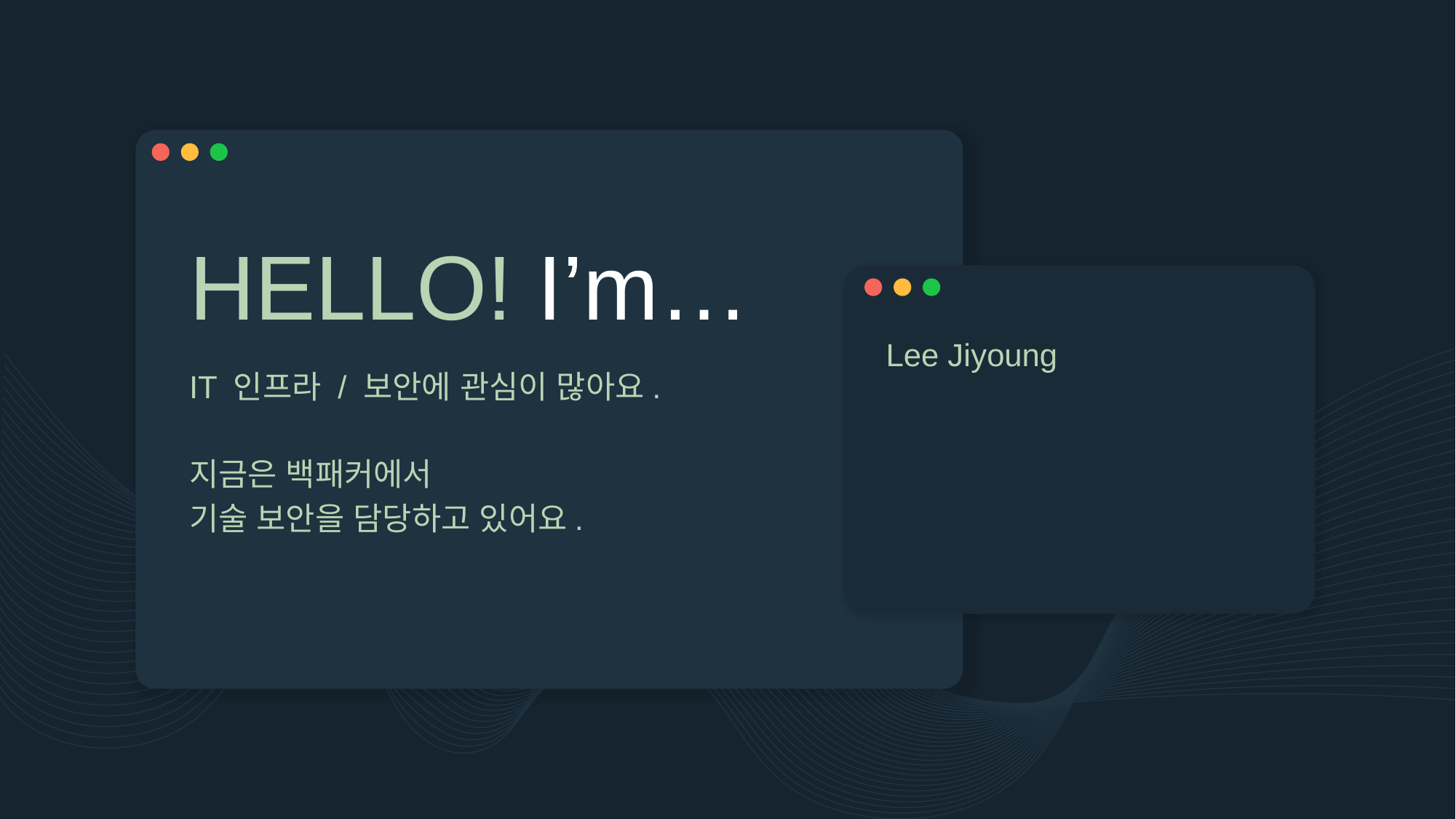

# HELLO! I’m…
Lee Jiyoung
IT 인프라 / 보안에 관심이 많아요.

지금은 백패커에서
기술 보안을 담당하고 있어요.